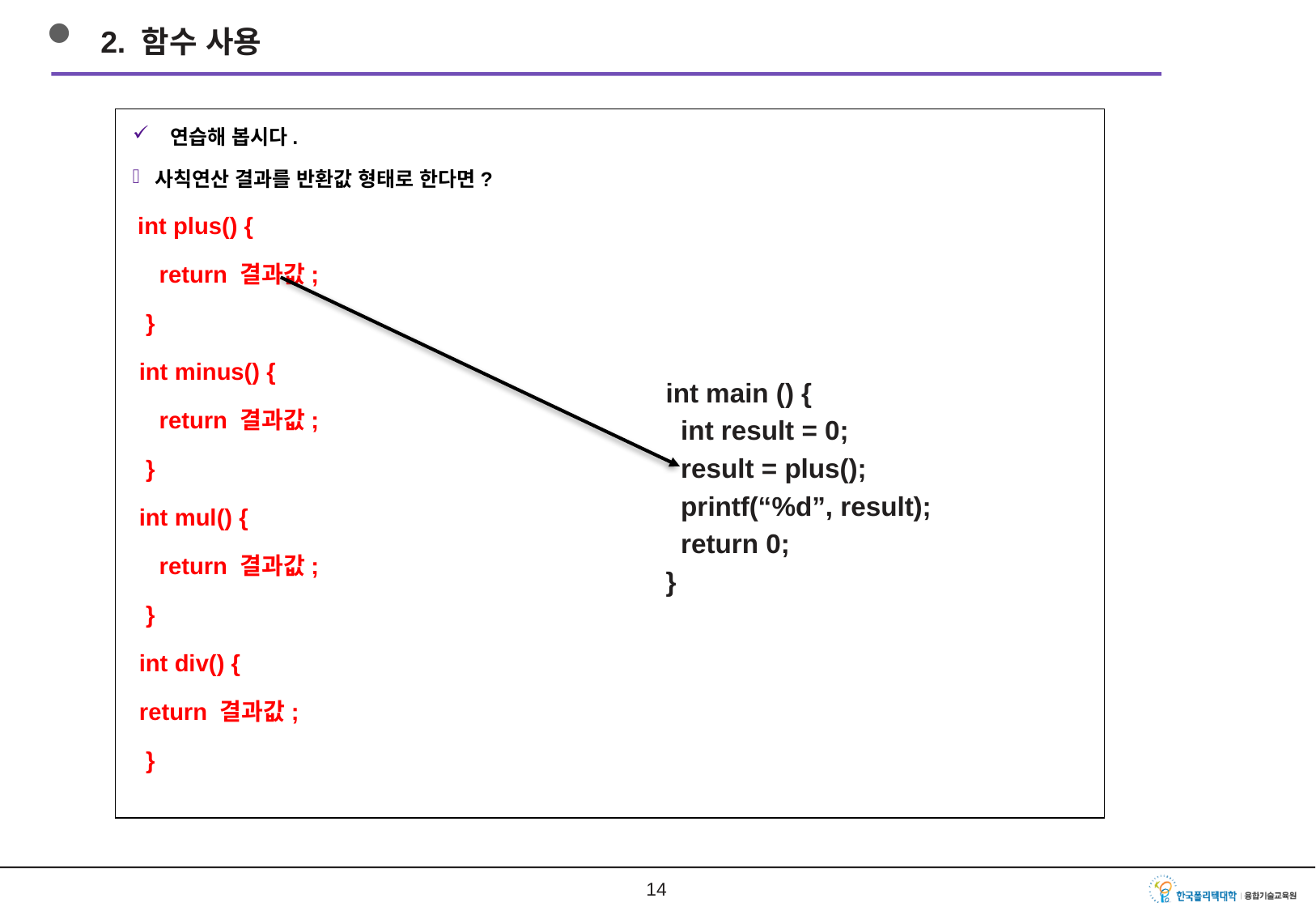

2. 함수 사용
연습해 봅시다.
사칙연산 결과를 반환값 형태로 한다면?
 int plus() {
    return 결과값;
  }
 int minus() {
    return 결과값;
  }
 int mul() {
    return 결과값;
  }
 int div() {
 return 결과값;
  }
int main () {
  int result = 0;
  result = plus();
  printf(“%d”, result);
  return 0;
}
14